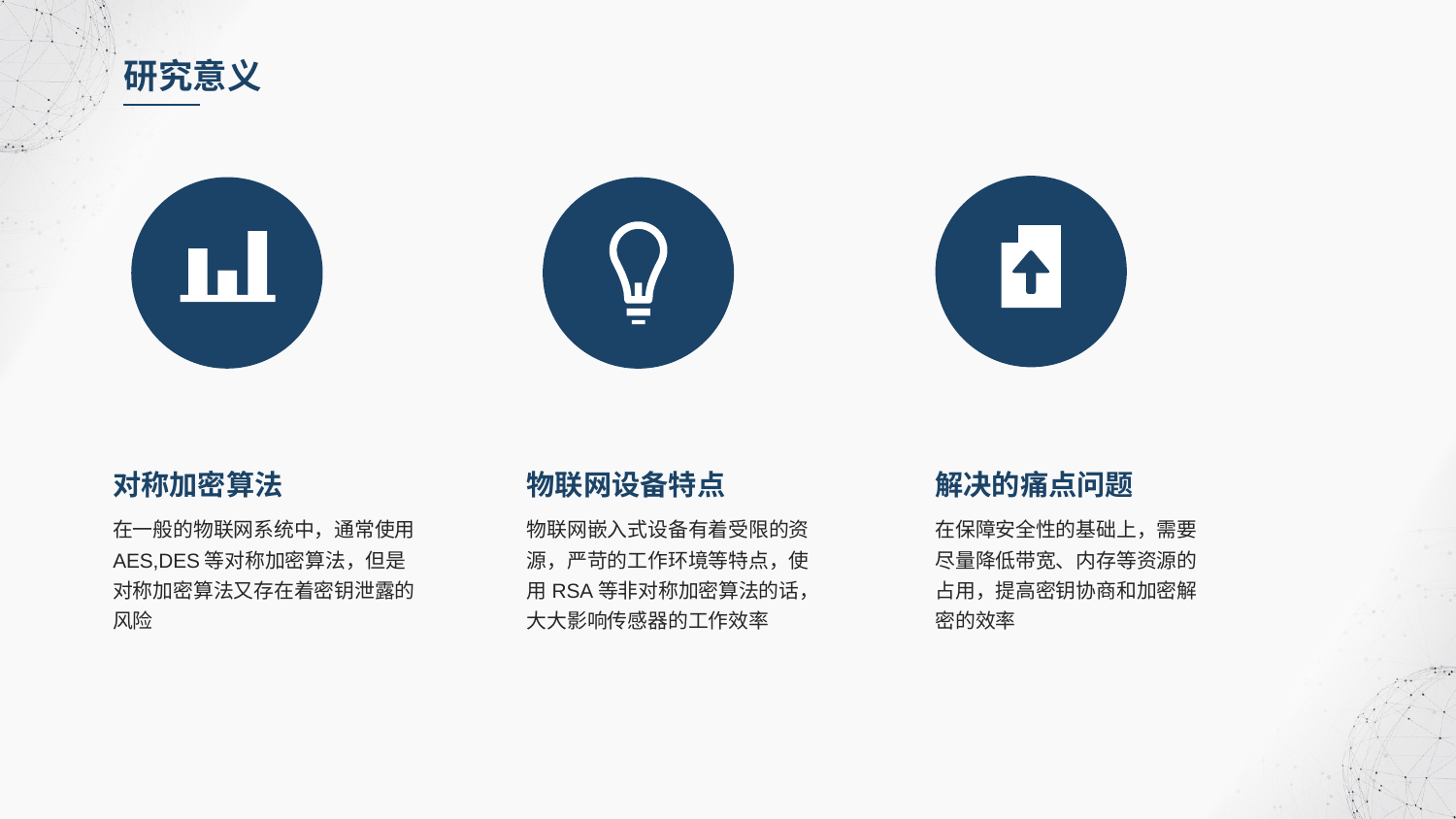

研究意义

对称加密算法
物联网设备特点
解决的痛点问题
在一般的物联网系统中，通常使用AES,DES等对称加密算法，但是对称加密算法又存在着密钥泄露的风险
物联网嵌入式设备有着受限的资源，严苛的工作环境等特点，使用RSA等非对称加密算法的话，大大影响传感器的工作效率
在保障安全性的基础上，需要尽量降低带宽、内存等资源的占用，提高密钥协商和加密解密的效率